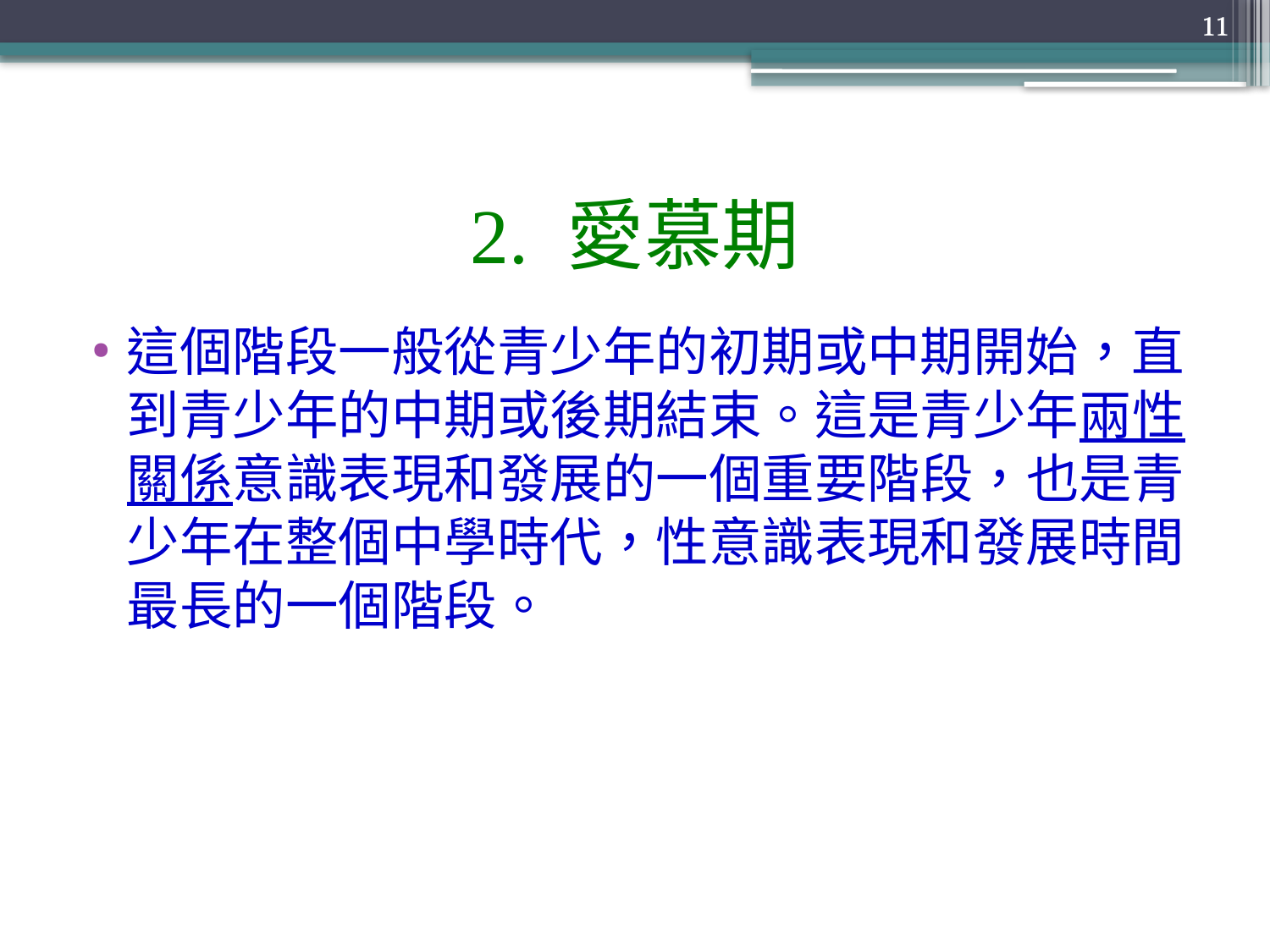

11
# 2. 愛慕期
這個階段一般從青少年的初期或中期開始，直到青少年的中期或後期結束。這是青少年兩性關係意識表現和發展的一個重要階段，也是青少年在整個中學時代，性意識表現和發展時間最長的一個階段。